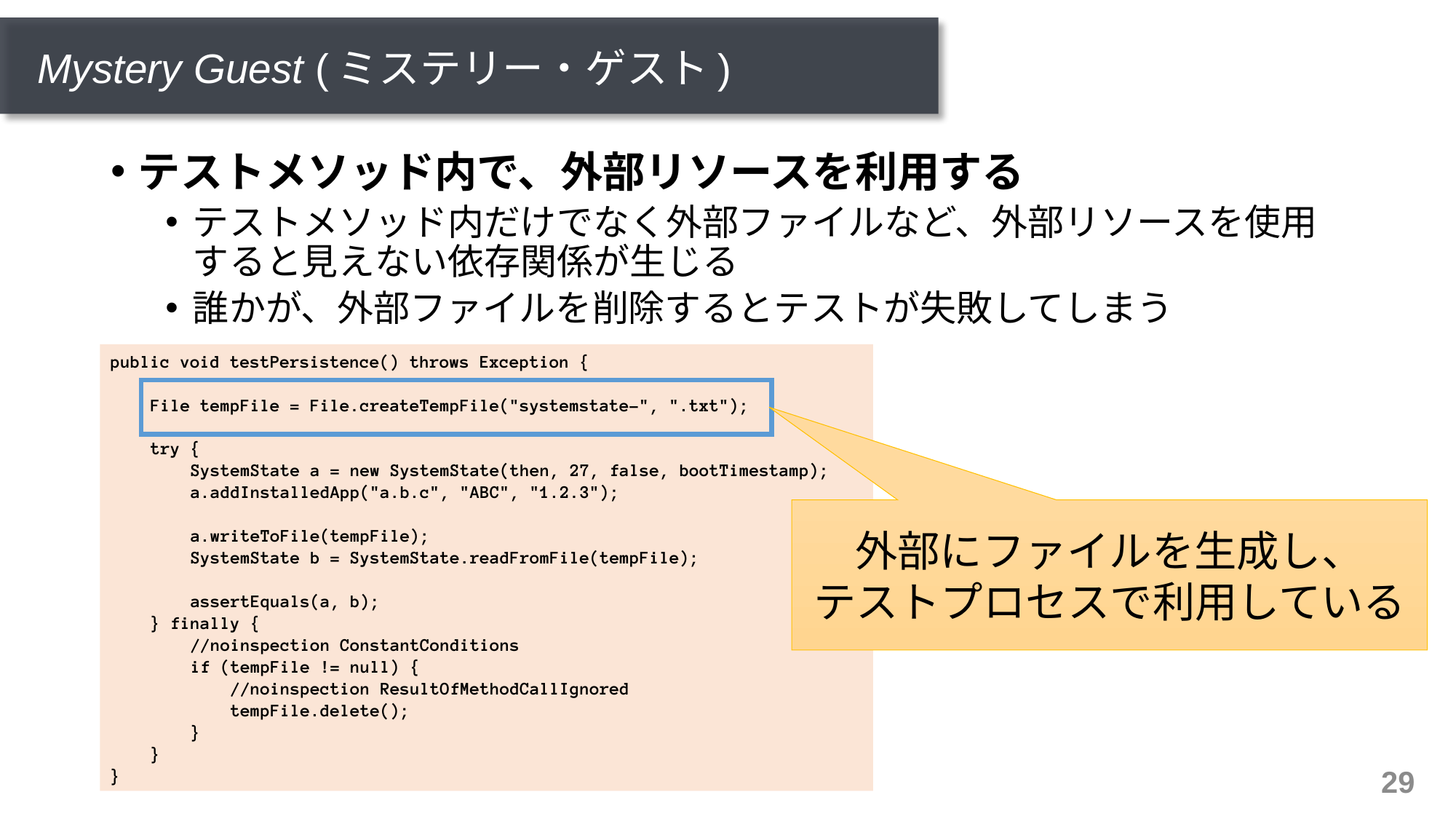

# Mystery Guest (ミステリー・ゲスト)
テストメソッド内で、外部リソースを利用する
テストメソッド内だけでなく外部ファイルなど、外部リソースを使用すると見えない依存関係が生じる
誰かが、外部ファイルを削除するとテストが失敗してしまう

public void testPersistence() throws Exception {

    File tempFile = File.createTempFile("systemstate-", ".txt");

    try {
        SystemState a = new SystemState(then, 27, false, bootTimestamp);
        a.addInstalledApp("a.b.c", "ABC", "1.2.3");

        a.writeToFile(tempFile);
        SystemState b = SystemState.readFromFile(tempFile);

        assertEquals(a, b);
    } finally {
        //noinspection ConstantConditions
        if (tempFile != null) {
            //noinspection ResultOfMethodCallIgnored
            tempFile.delete();
        }
    }
}

外部にファイルを生成し、
テストプロセスで利用している